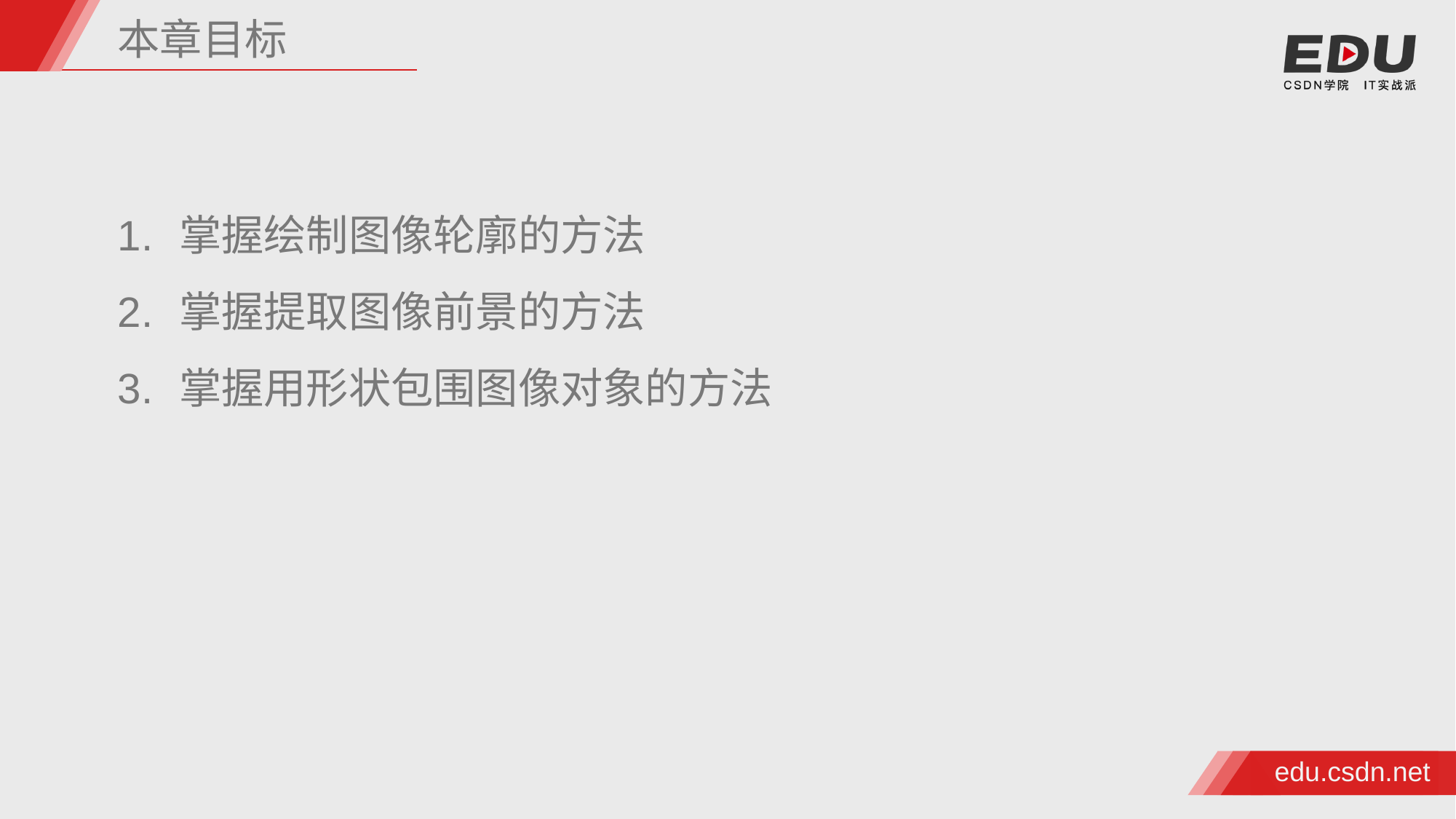

本章目标
掌握绘制图像轮廓的方法
掌握提取图像前景的方法
掌握用形状包围图像对象的方法